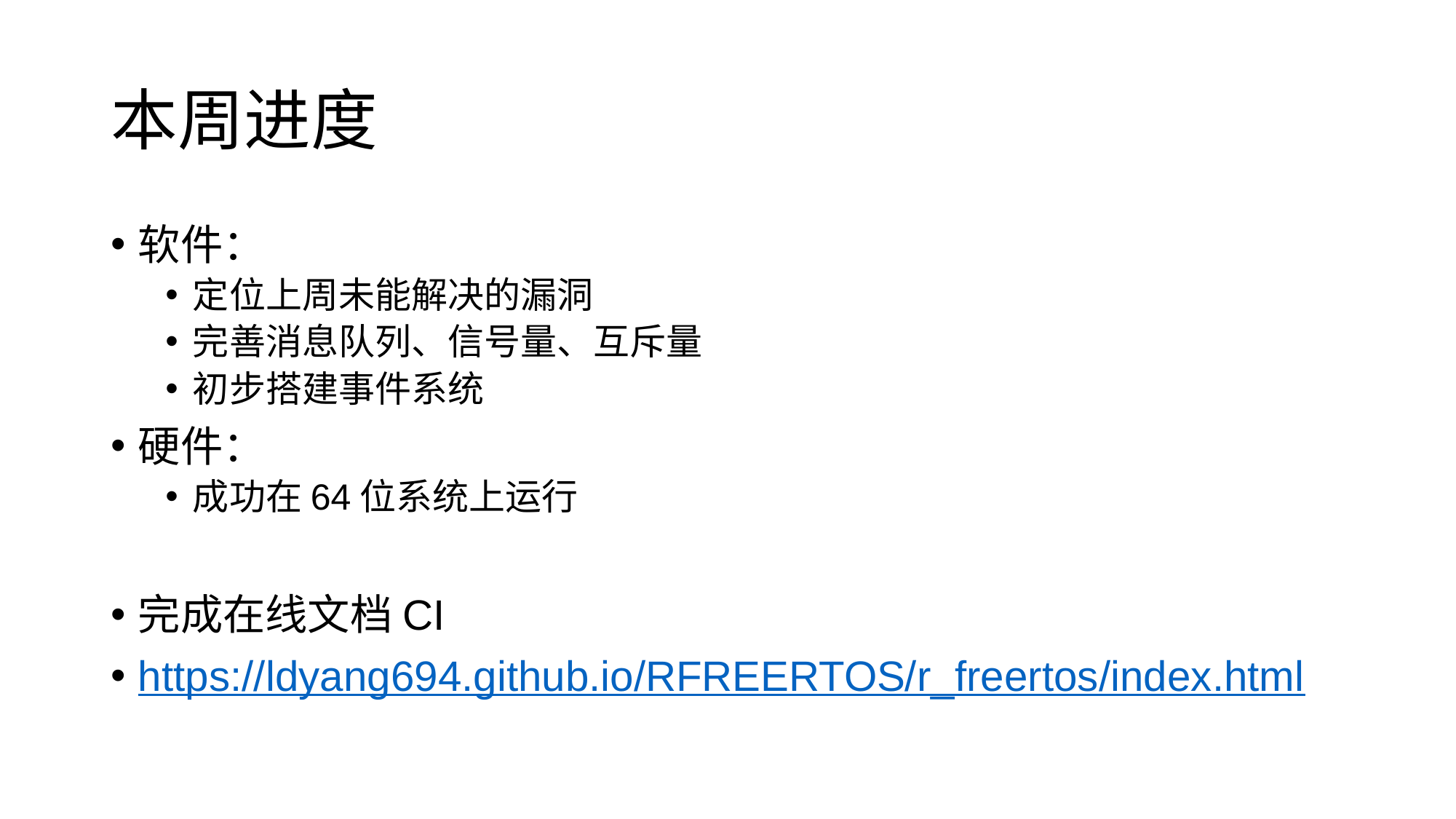

# 本周进度
软件：
定位上周未能解决的漏洞
完善消息队列、信号量、互斥量
初步搭建事件系统
硬件：
成功在64位系统上运行

完成在线文档CI
https://ldyang694.github.io/RFREERTOS/r_freertos/index.html